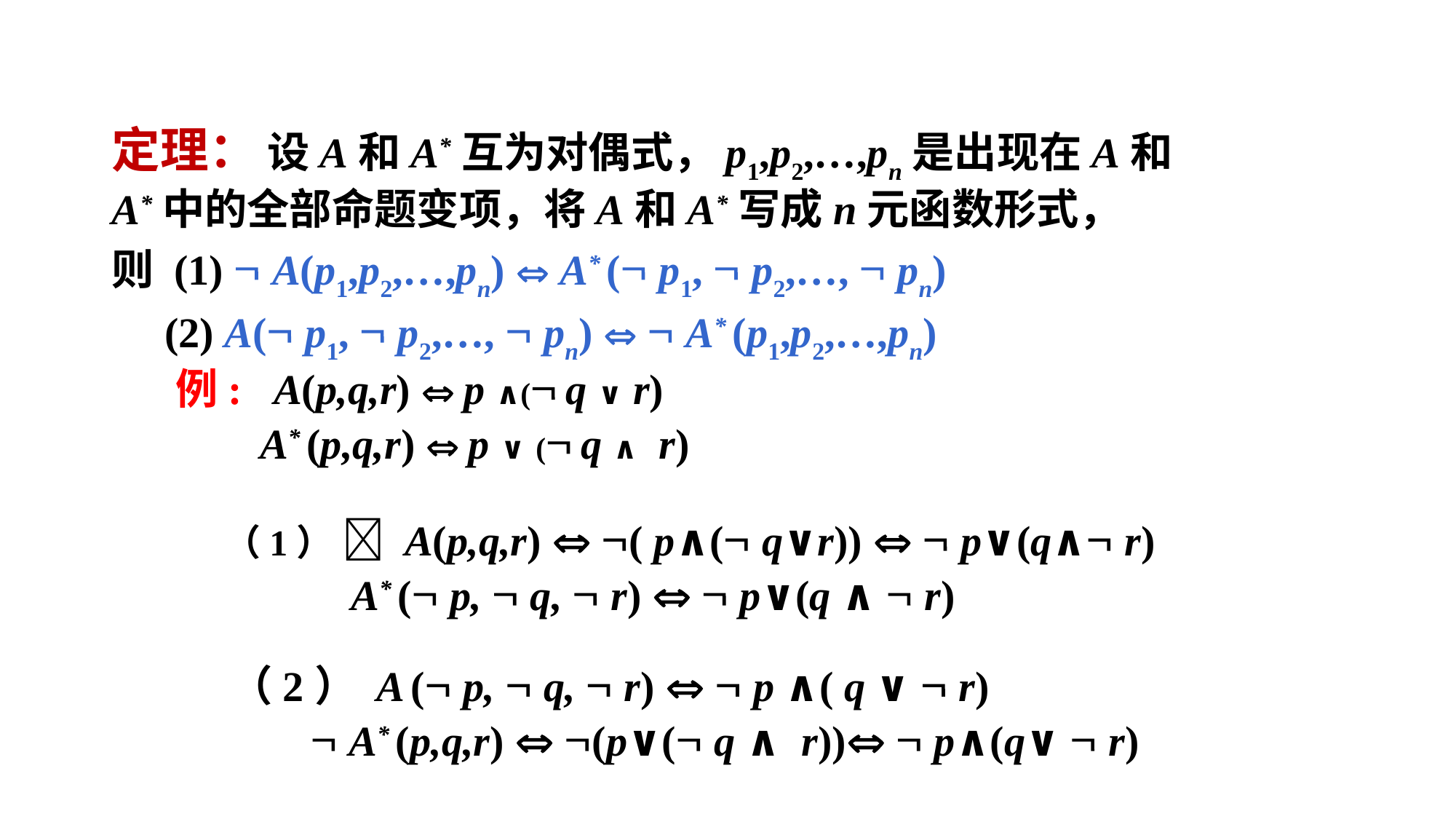

定理： 设A和A*互为对偶式，p1,p2,…,pn是出现在A和
A*中的全部命题变项，将A和A*写成n元函数形式，
则 (1) ¬ A(p1,p2,…,pn) ⇔ A* (¬ p1, ¬ p2,…, ¬ pn)
     (2) A(¬ p1, ¬ p2,…, ¬ pn) ⇔ ¬ A* (p1,p2,…,pn)

例:   A(p,q,r) ⇔ p ∧(¬ q ∨ r)
        A* (p,q,r) ⇔ p ∨ (¬ q ∧  r)
（1） ¬ A(p,q,r) ⇔ ¬( p∧(¬ q∨r)) ⇔ ¬ p∨(q∧¬ r)
            A* (¬ p, ¬ q, ¬ r) ⇔ ¬ p∨(q ∧ ¬ r)

  （2） A (¬ p, ¬ q, ¬ r) ⇔ ¬ p ∧( q ∨ ¬ r)
          ¬ A* (p,q,r) ⇔ ¬(p∨(¬ q ∧  r))⇔ ¬ p∧(q∨ ¬ r)
2